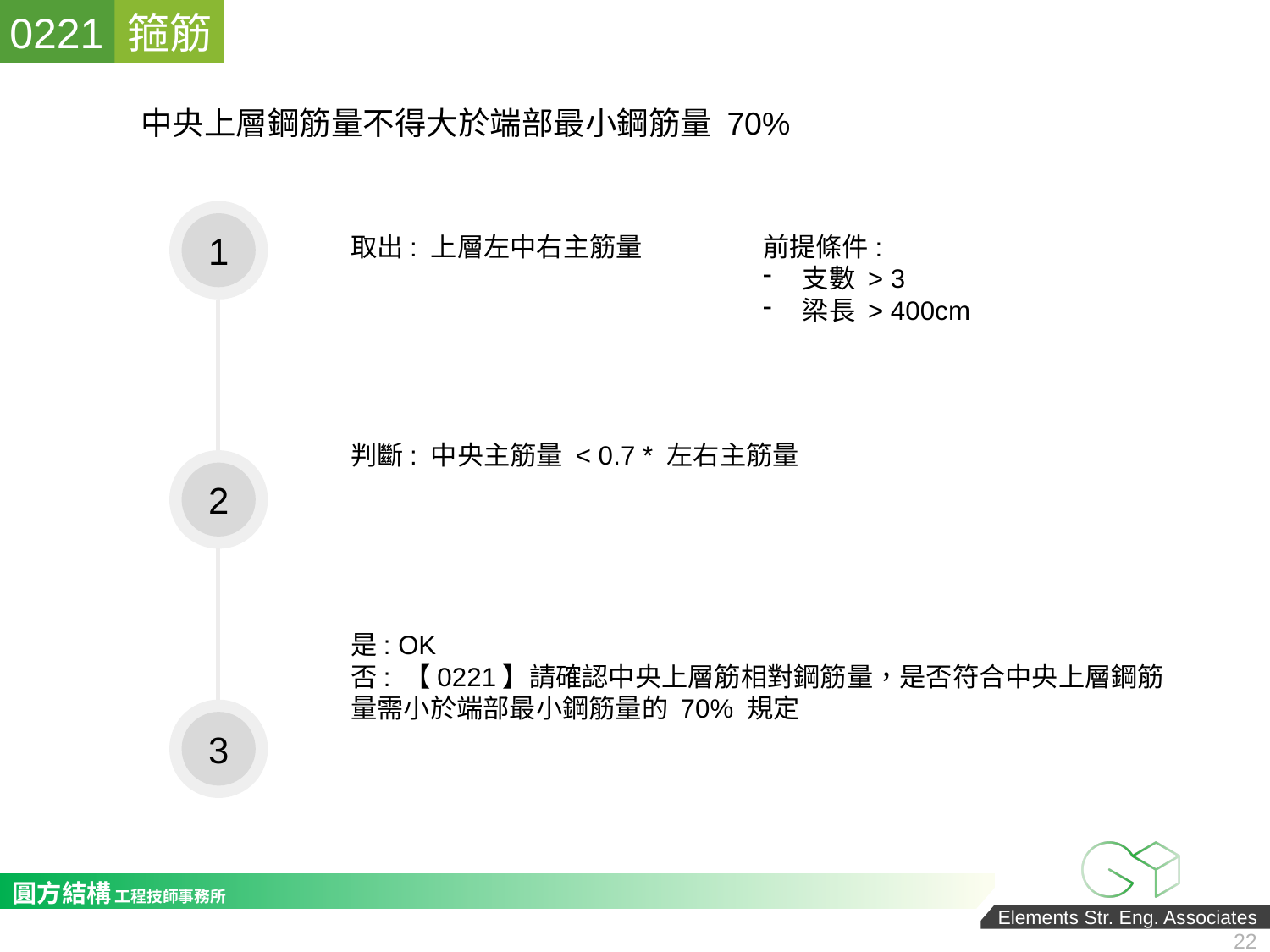

22
0110
0221
主筋
箍筋
中央上層鋼筋量不得大於端部最小鋼筋量 70%
1

前提條件:
支數 > 3
梁長 > 400cm
取出: 上層左中右主筋量
判斷: 中央主筋量 < 0.7 * 左右主筋量
2

是: OK
否: 【0221】請確認中央上層筋相對鋼筋量，是否符合中央上層鋼筋量需小於端部最小鋼筋量的 70% 規定
3